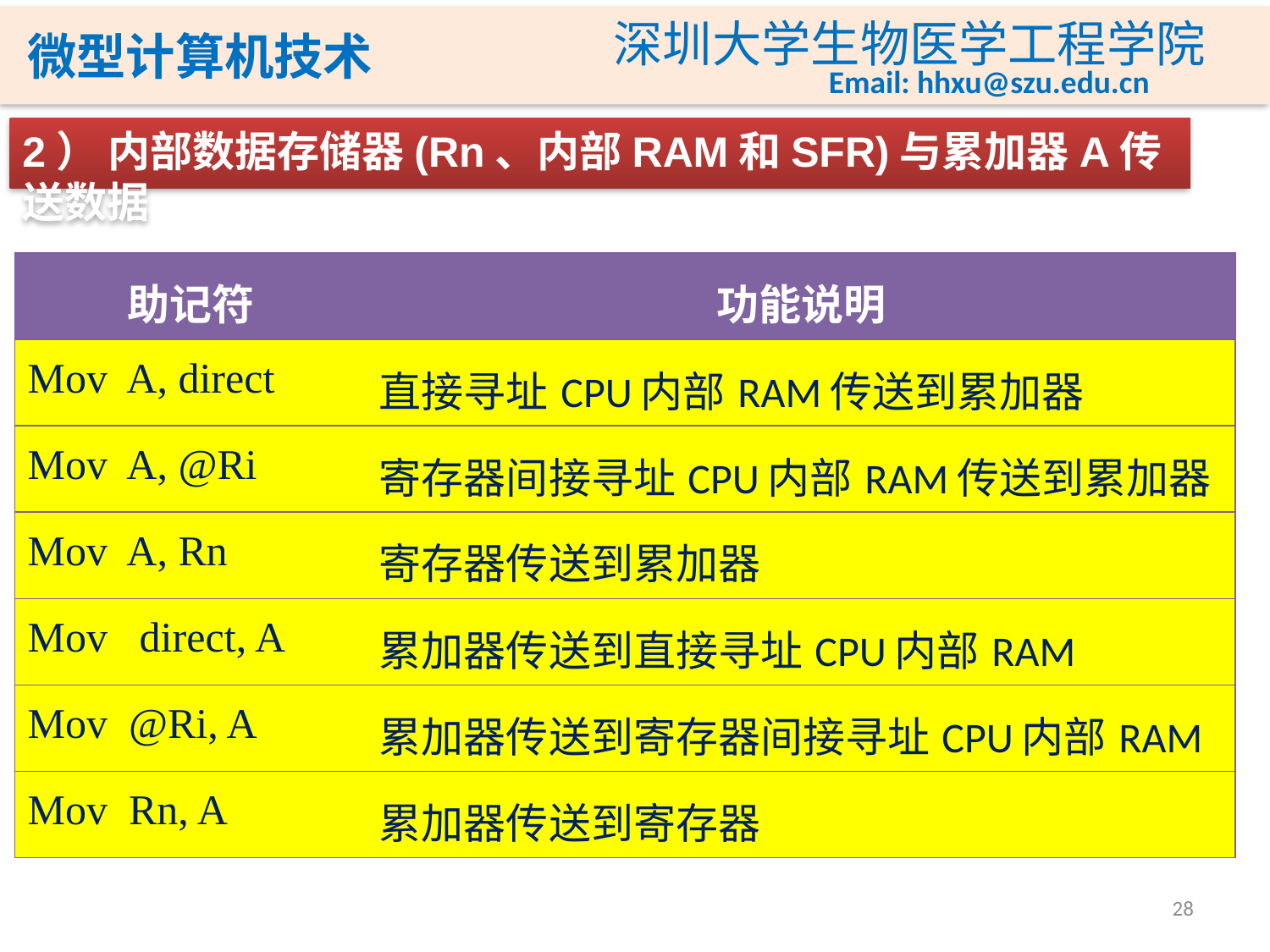

2） 内部数据存储器(Rn、内部RAM和SFR)与累加器A传送数据
| 助记符 | 功能说明 |
| --- | --- |
| Mov A, direct | 直接寻址CPU内部RAM传送到累加器 |
| Mov A, @Ri | 寄存器间接寻址CPU内部RAM传送到累加器 |
| Mov A, Rn | 寄存器传送到累加器 |
| Mov direct, A | 累加器传送到直接寻址CPU内部RAM |
| Mov @Ri, A | 累加器传送到寄存器间接寻址CPU内部RAM |
| Mov Rn, A | 累加器传送到寄存器 |
28